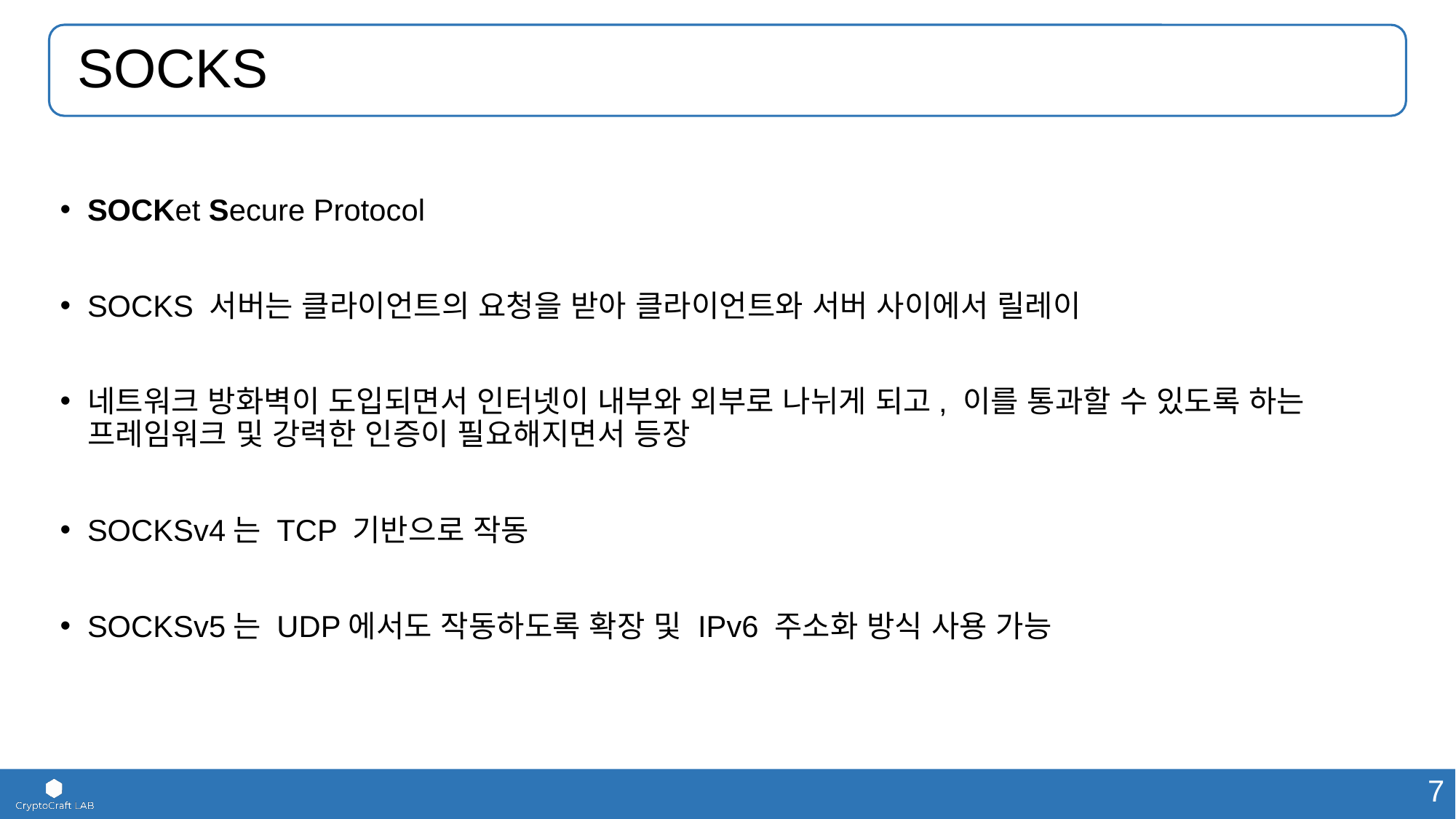

# SOCKS

SOCKet Secure Protocol

SOCKS 서버는 클라이언트의 요청을 받아 클라이언트와 서버 사이에서 릴레이

네트워크 방화벽이 도입되면서 인터넷이 내부와 외부로 나뉘게 되고, 이를 통과할 수 있도록 하는 프레임워크 및 강력한 인증이 필요해지면서 등장

SOCKSv4는 TCP 기반으로 작동

SOCKSv5는 UDP에서도 작동하도록 확장 및 IPv6 주소화 방식 사용 가능